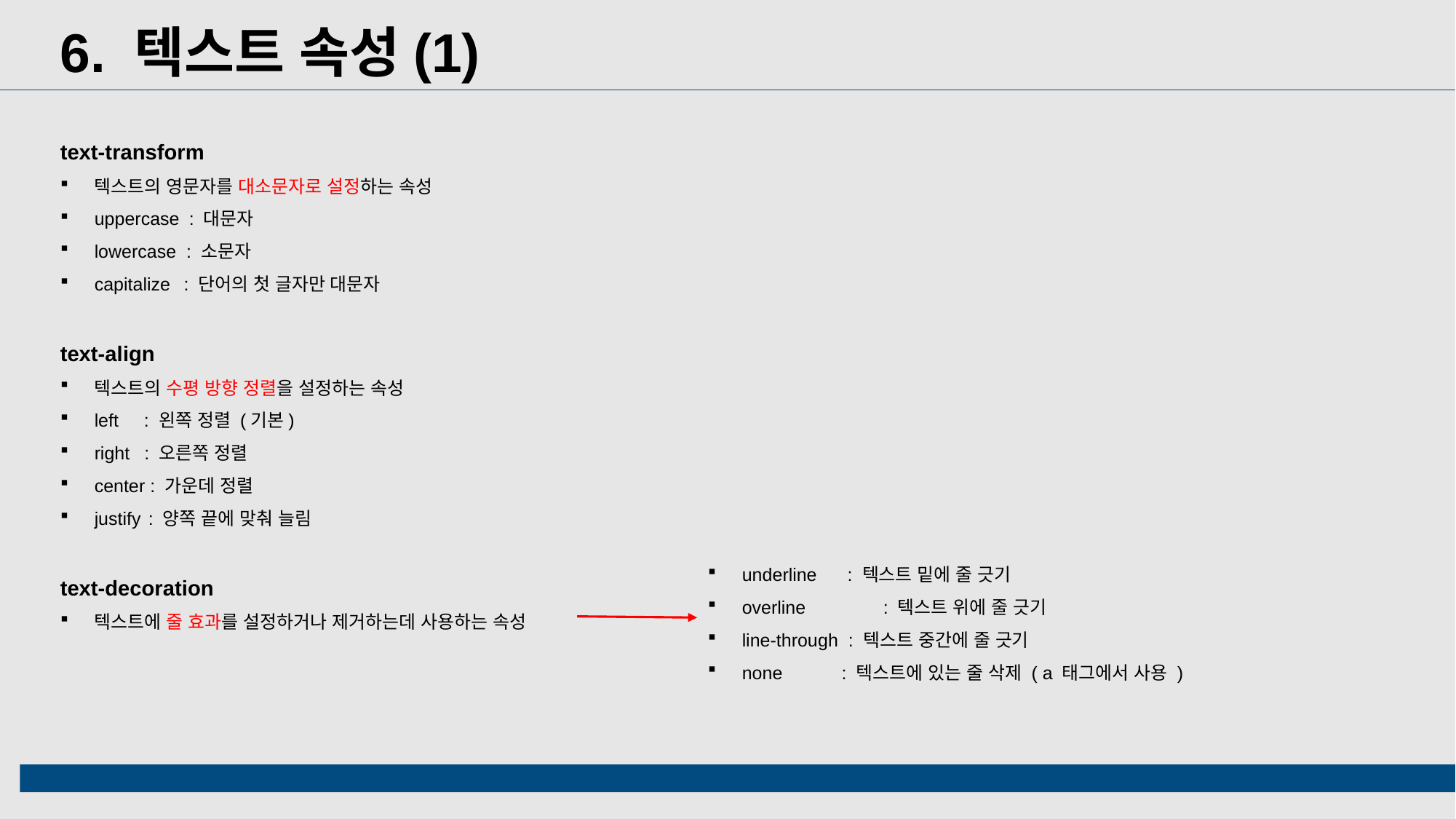

6. 텍스트 속성(1)
text-transform
텍스트의 영문자를 대소문자로 설정하는 속성
uppercase  : 대문자
lowercase  : 소문자
capitalize   : 단어의 첫 글자만 대문자

text-align
텍스트의 수평 방향 정렬을 설정하는 속성
left     : 왼쪽 정렬 (기본)
right   : 오른쪽 정렬
center : 가운데 정렬
justify  : 양쪽 끝에 맞춰 늘림

text-decoration
텍스트에 줄 효과를 설정하거나 제거하는데 사용하는 속성
underline      : 텍스트 밑에 줄 긋기
overline	       : 텍스트 위에 줄 긋기
line-through  : 텍스트 중간에 줄 긋기
none            : 텍스트에 있는 줄 삭제 ( a 태그에서 사용 )